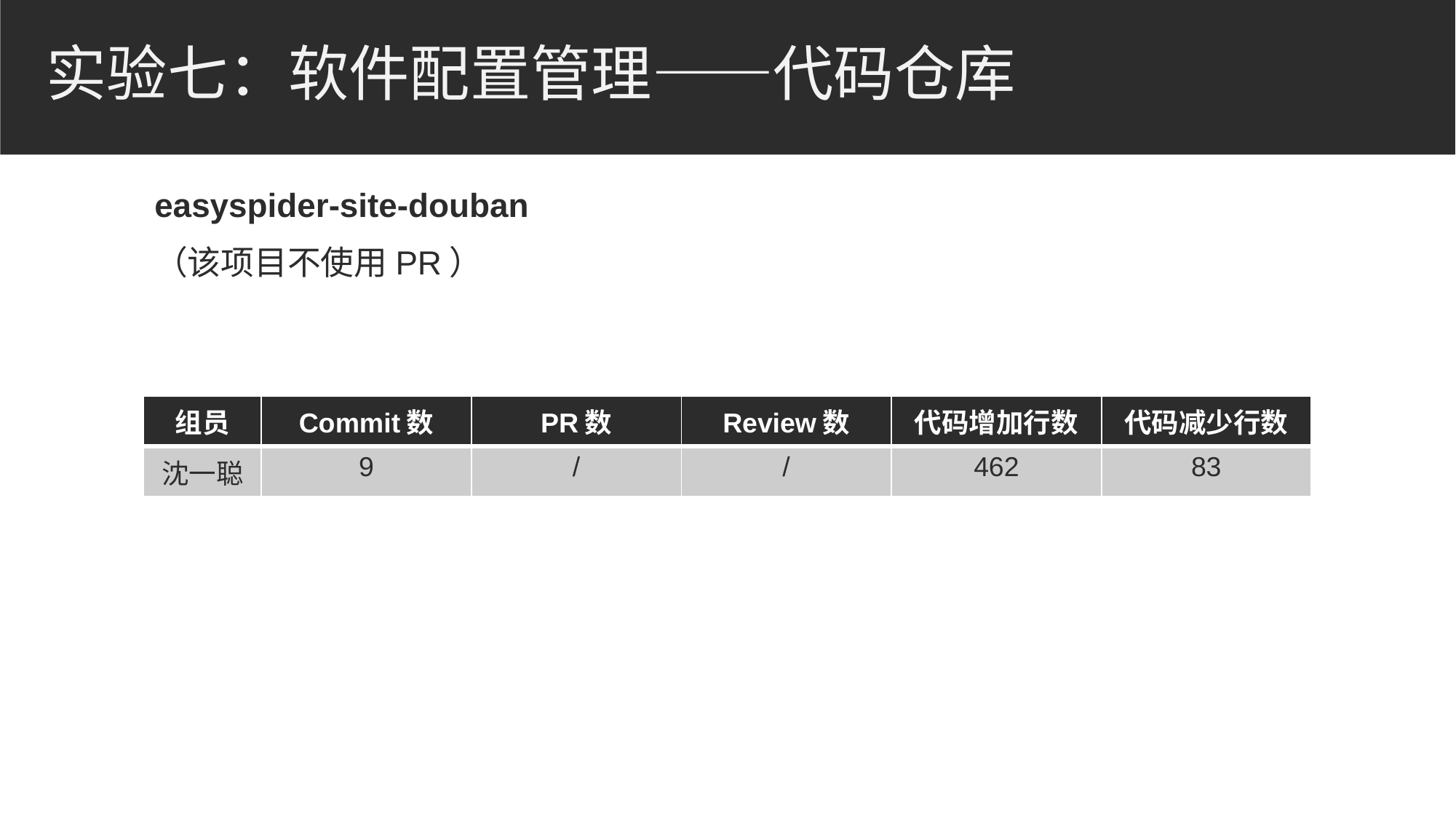

# 实验七：软件配置管理——代码仓库
easyspider-site-douban
（该项目不使用PR）
| 组员 | Commit数 | PR数 | Review数 | 代码增加行数 | 代码减少行数 |
| --- | --- | --- | --- | --- | --- |
| 沈一聪 | 9 | / | / | 462 | 83 |